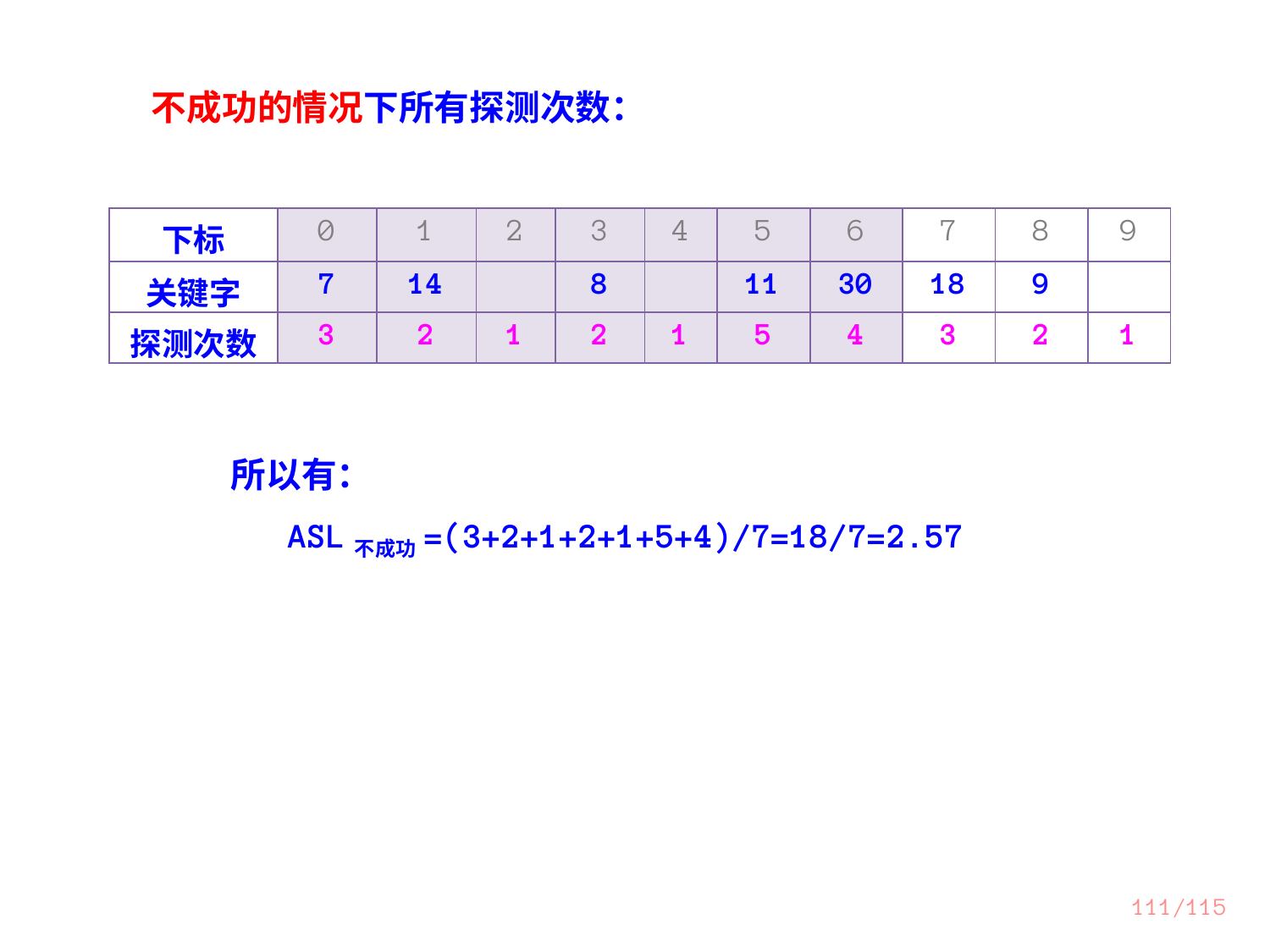

不成功的情况下所有探测次数：
| 下标 | 0 | 1 | 2 | 3 | 4 | 5 | 6 | 7 | 8 | 9 |
| --- | --- | --- | --- | --- | --- | --- | --- | --- | --- | --- |
| 关键字 | 7 | 14 |  | 8 |  | 11 | 30 | 18 | 9 |  |
| 探测次数 | 3 | 2 | 1 | 2 | 1 | 5 | 4 | 3 | 2 | 1 |
所以有：
   ASL不成功=(3+2+1+2+1+5+4)/7=18/7=2.57
111/115